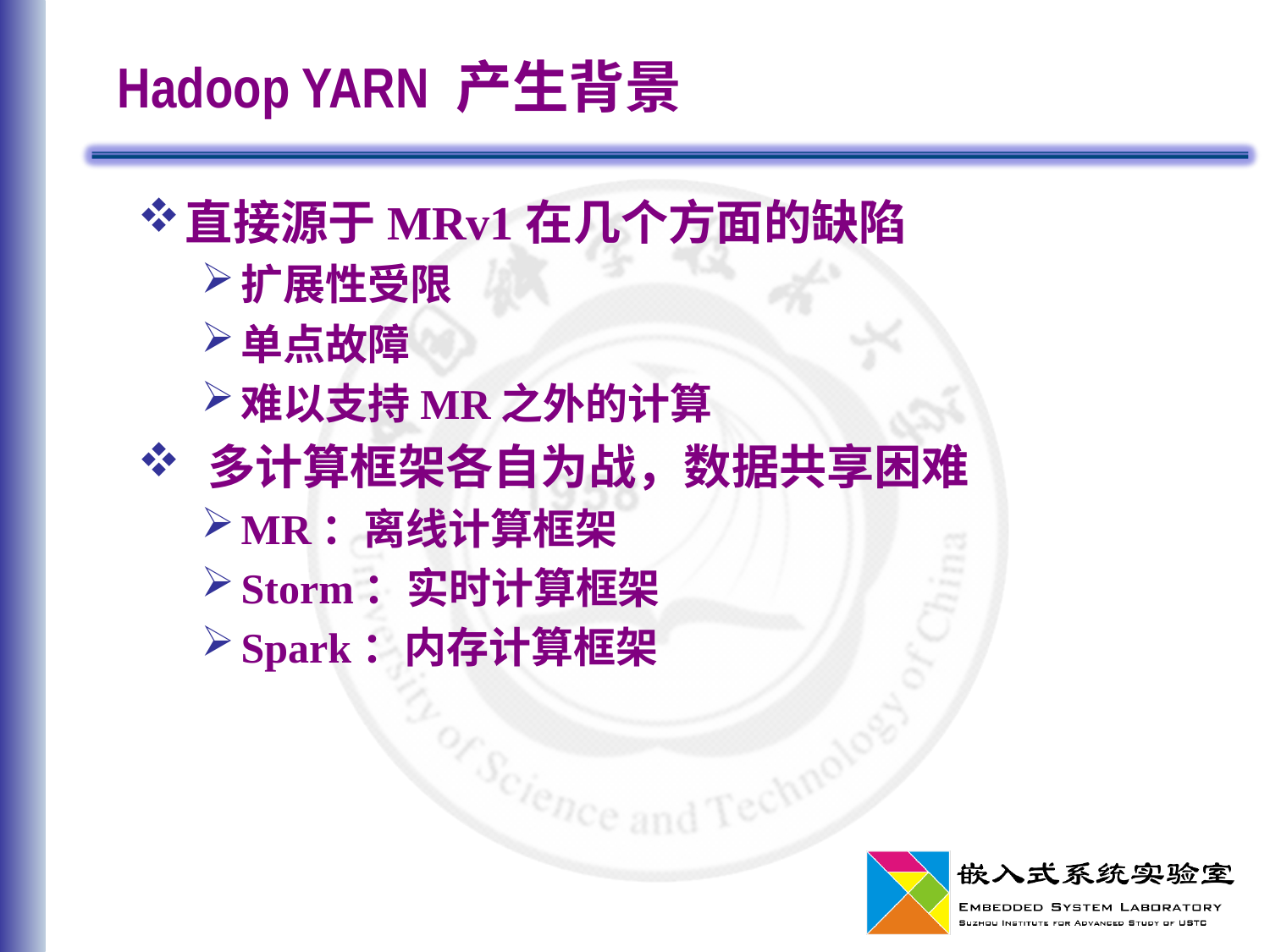

# Hadoop YARN 产生背景
直接源于MRv1在几个方面的缺陷
扩展性受限
单点故障
难以支持MR之外的计算
 多计算框架各自为战，数据共享困难
MR：离线计算框架
Storm：实时计算框架
Spark：内存计算框架